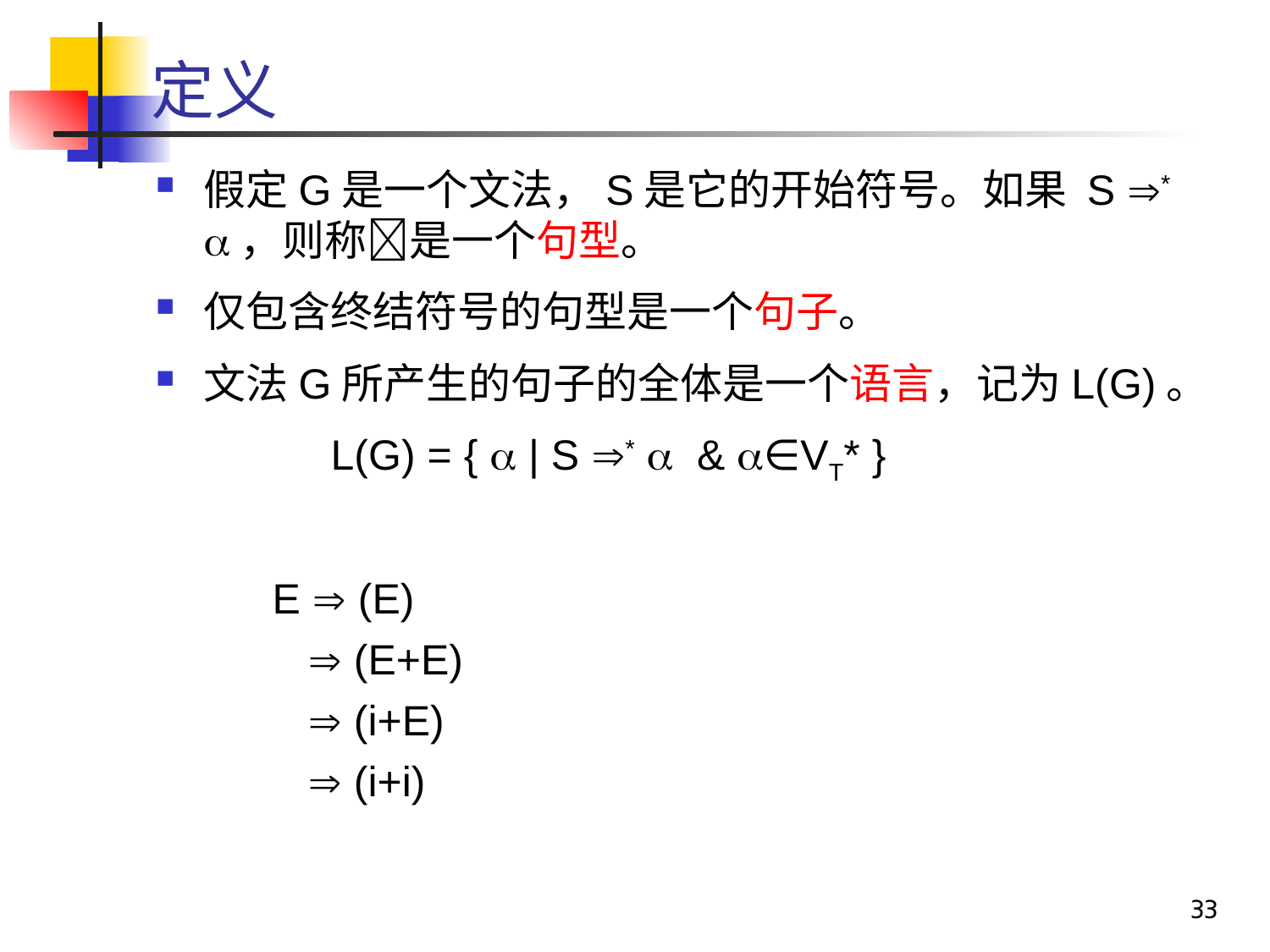

# 定义
假定G是一个文法，S是它的开始符号。如果 S ⇒* α，则称α是一个句型。
仅包含终结符号的句型是一个句子。
文法G所产生的句子的全体是一个语言，记为L(G)。
		L(G) = { α | S ⇒* α  & α∈VT* }

 E ⇒ (E)
	⇒ (E+E)
	⇒ (i+E)
	⇒ (i+i)
33